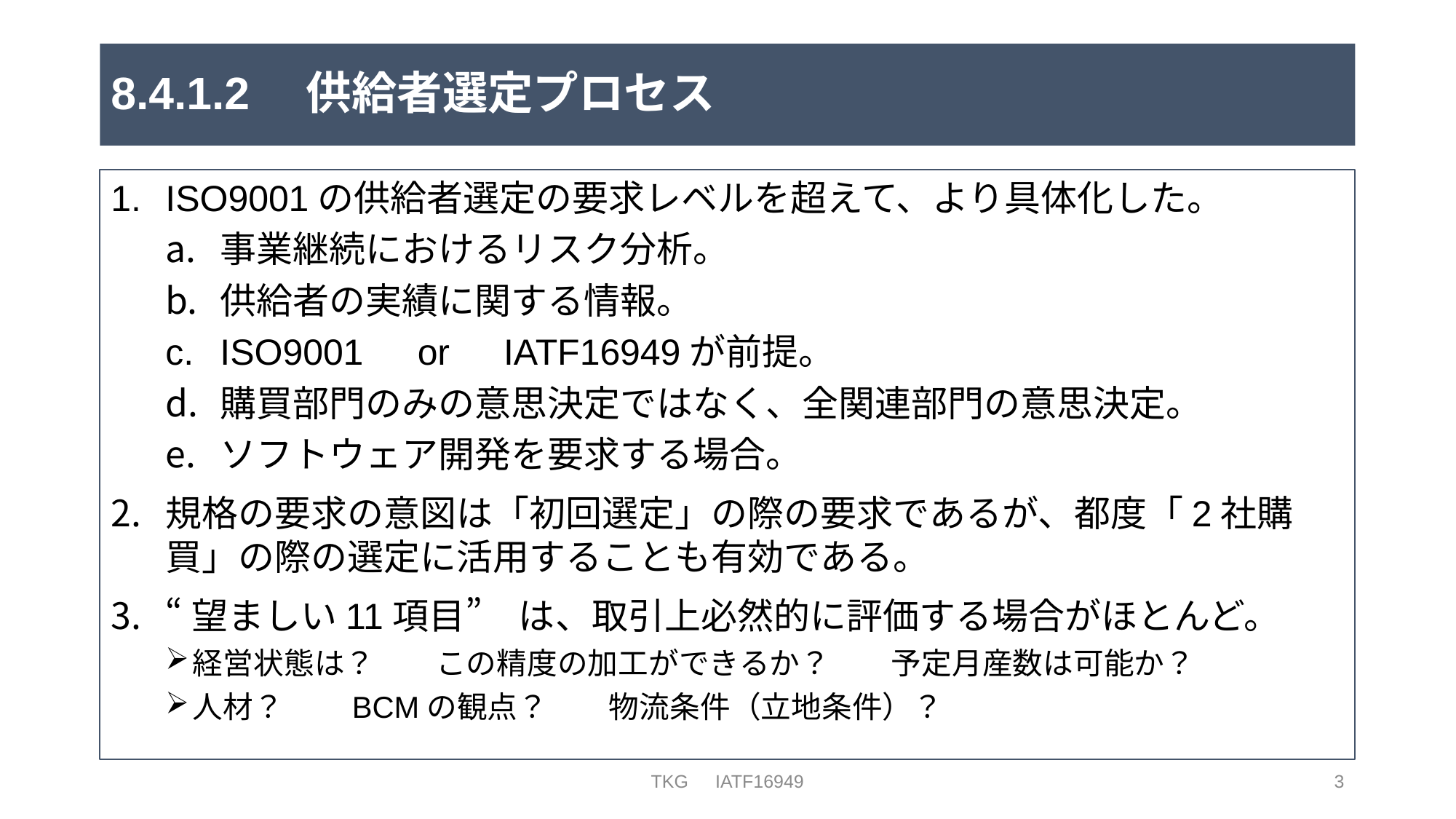

# 8.4.1.2　供給者選定プロセス
ISO9001の供給者選定の要求レベルを超えて、より具体化した。
事業継続におけるリスク分析。
供給者の実績に関する情報。
ISO9001　or　IATF16949が前提。
購買部門のみの意思決定ではなく、全関連部門の意思決定。
ソフトウェア開発を要求する場合。
規格の要求の意図は「初回選定」の際の要求であるが、都度「2社購買」の際の選定に活用することも有効である。
“望ましい11項目”　は、取引上必然的に評価する場合がほとんど。
経営状態は？　　この精度の加工ができるか？　　予定月産数は可能か？
人材？　　BCMの観点？　　物流条件（立地条件）？
TKG　IATF16949
3